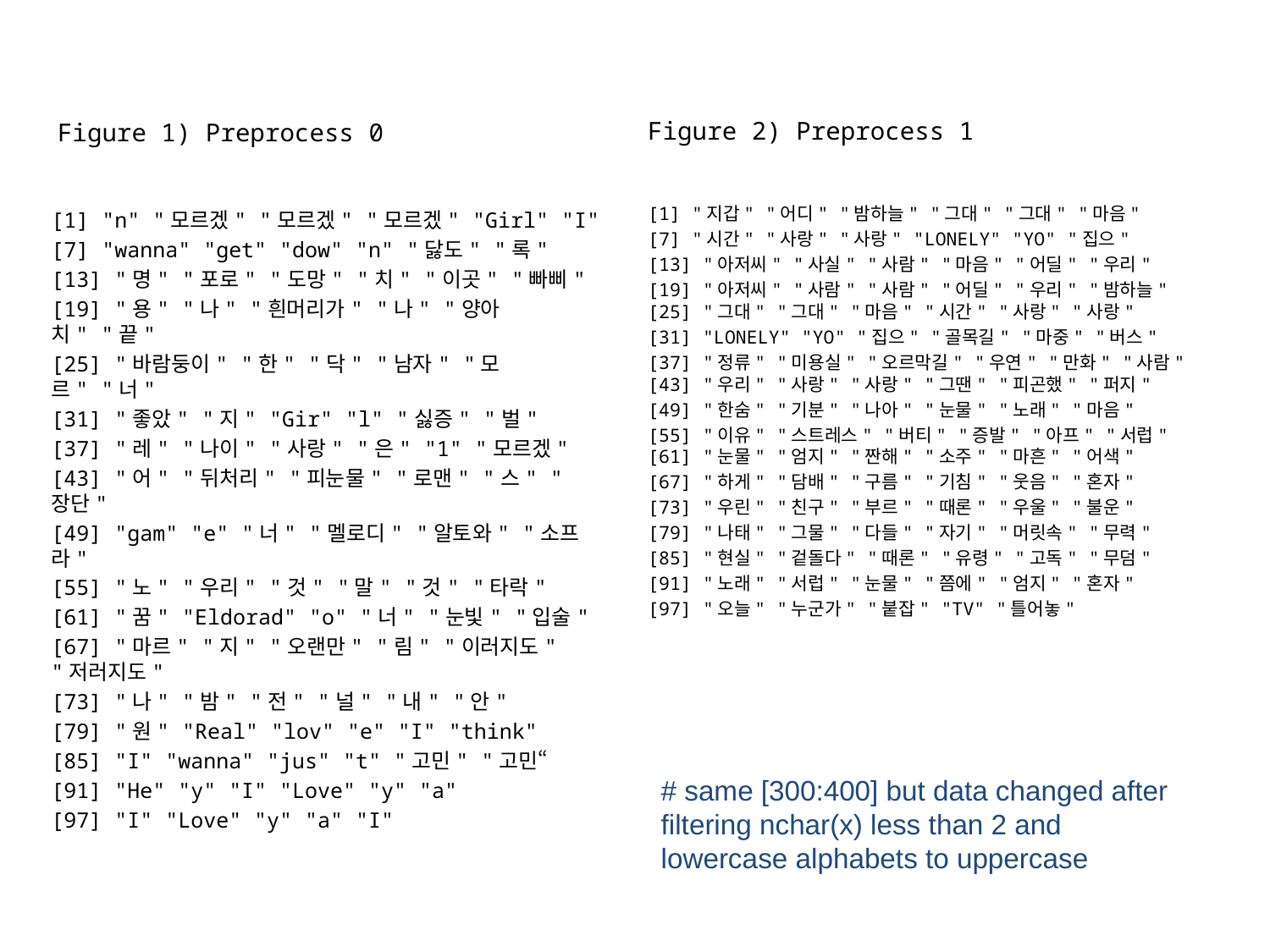

Figure 2) Preprocess 1
Figure 1) Preprocess 0
[1] "지갑" "어디" "밤하늘" "그대" "그대" "마음"
[7] "시간" "사랑" "사랑" "LONELY" "YO" "집으"
[13] "아저씨" "사실" "사람" "마음" "어딜" "우리"
[19] "아저씨" "사람" "사람" "어딜" "우리" "밤하늘" [25] "그대" "그대" "마음" "시간" "사랑" "사랑"
[31] "LONELY" "YO" "집으" "골목길" "마중" "버스"
[37] "정류" "미용실" "오르막길" "우연" "만화" "사람" [43] "우리" "사랑" "사랑" "그땐" "피곤했" "퍼지"
[49] "한숨" "기분" "나아" "눈물" "노래" "마음"
[55] "이유" "스트레스" "버티" "증발" "아프" "서럽" [61] "눈물" "엄지" "짠해" "소주" "마흔" "어색"
[67] "하게" "담배" "구름" "기침" "웃음" "혼자"
[73] "우린" "친구" "부르" "때론" "우울" "불운"
[79] "나태" "그물" "다들" "자기" "머릿속" "무력"
[85] "현실" "겉돌다" "때론" "유령" "고독" "무덤"
[91] "노래" "서럽" "눈물" "쯤에" "엄지" "혼자"
[97] "오늘" "누군가" "붙잡" "TV" "틀어놓"
[1] "n" "모르겠" "모르겠" "모르겠" "Girl" "I"
[7] "wanna" "get" "dow" "n" "닳도" "록"
[13] "명" "포로" "도망" "치" "이곳" "빠삐"
[19] "용" "나" "흰머리가" "나" "양아치" "끝"
[25] "바람둥이" "한" "닥" "남자" "모르" "너"
[31] "좋았" "지" "Gir" "l" "싫증" "벌"
[37] "레" "나이" "사랑" "은" "1" "모르겠"
[43] "어" "뒤처리" "피눈물" "로맨" "스" "장단"
[49] "gam" "e" "너" "멜로디" "알토와" "소프라"
[55] "노" "우리" "것" "말" "것" "타락"
[61] "꿈" "Eldorad" "o" "너" "눈빛" "입술"
[67] "마르" "지" "오랜만" "림" "이러지도" "저러지도"
[73] "나" "밤" "전" "널" "내" "안"
[79] "원" "Real" "lov" "e" "I" "think"
[85] "I" "wanna" "jus" "t" "고민" "고민“
[91] "He" "y" "I" "Love" "y" "a"
[97] "I" "Love" "y" "a" "I"
# same [300:400] but data changed after filtering nchar(x) less than 2 and lowercase alphabets to uppercase